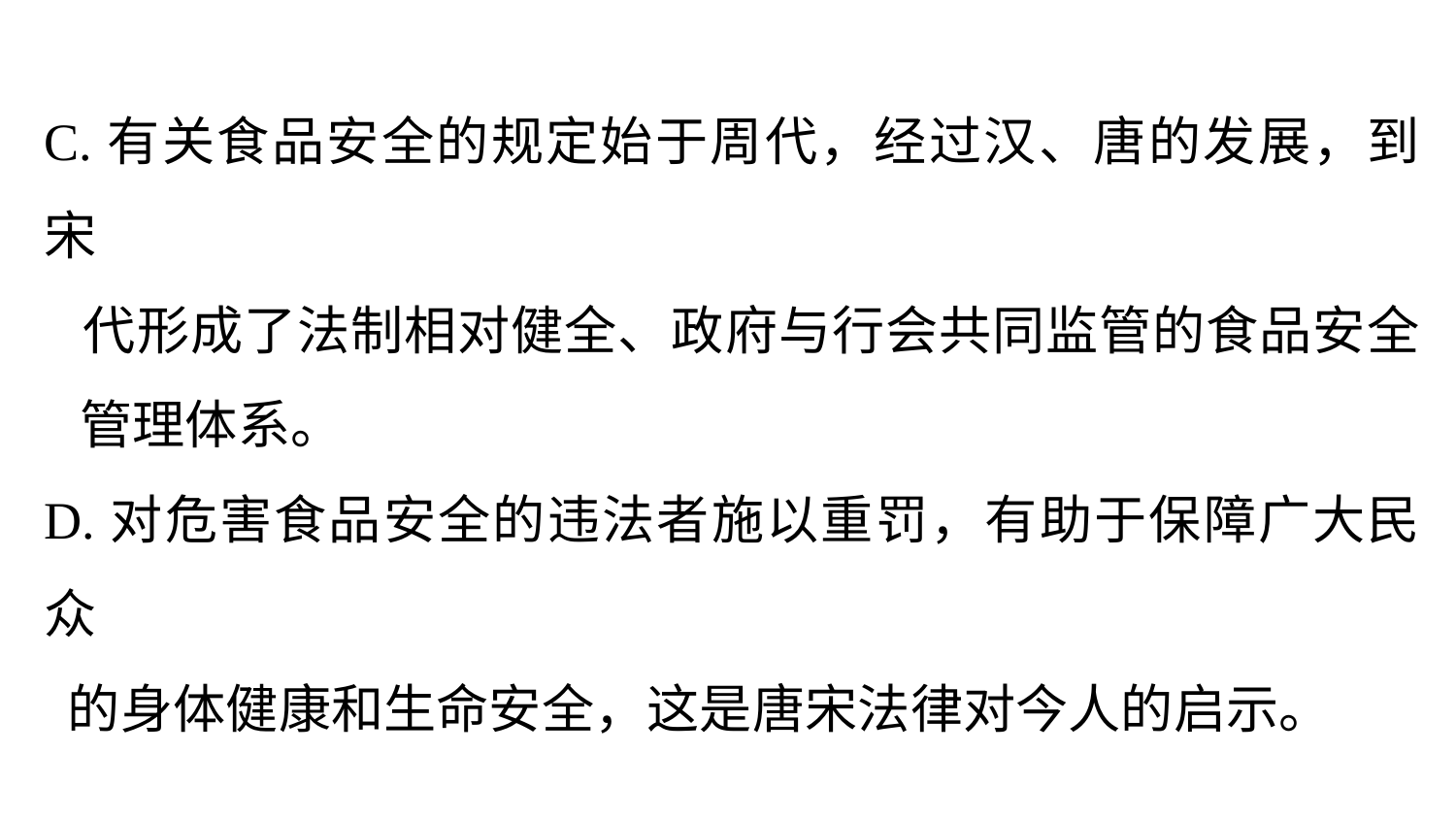

C.有关食品安全的规定始于周代，经过汉、唐的发展，到宋
   代形成了法制相对健全、政府与行会共同监管的食品安全
   管理体系。
D.对危害食品安全的违法者施以重罚，有助于保障广大民众
  的身体健康和生命安全，这是唐宋法律对今人的启示。